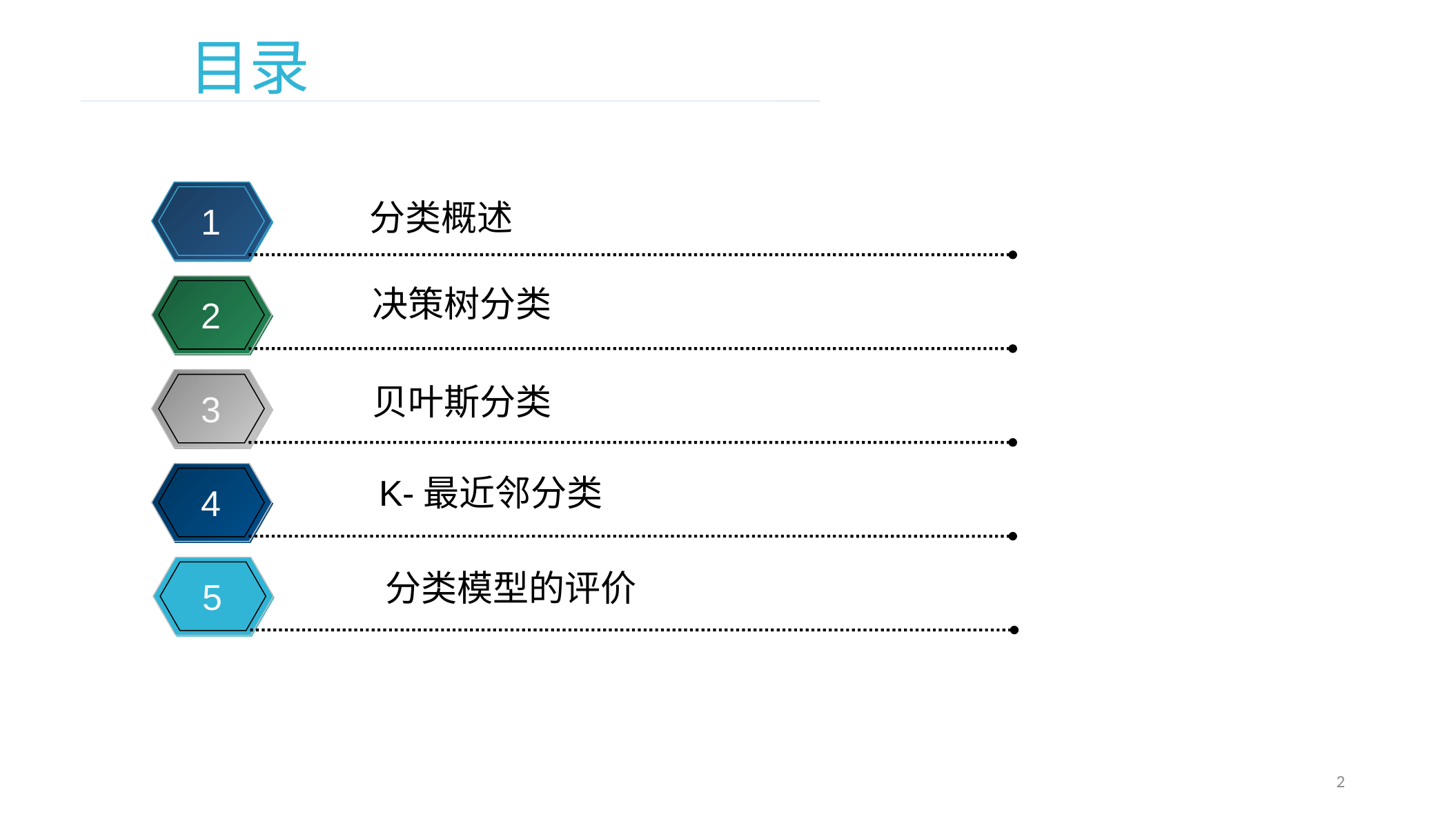

目录

分类概述
1

决策树分类
2

贝叶斯分类
3

K-最近邻分类
4

分类模型的评价
5

2